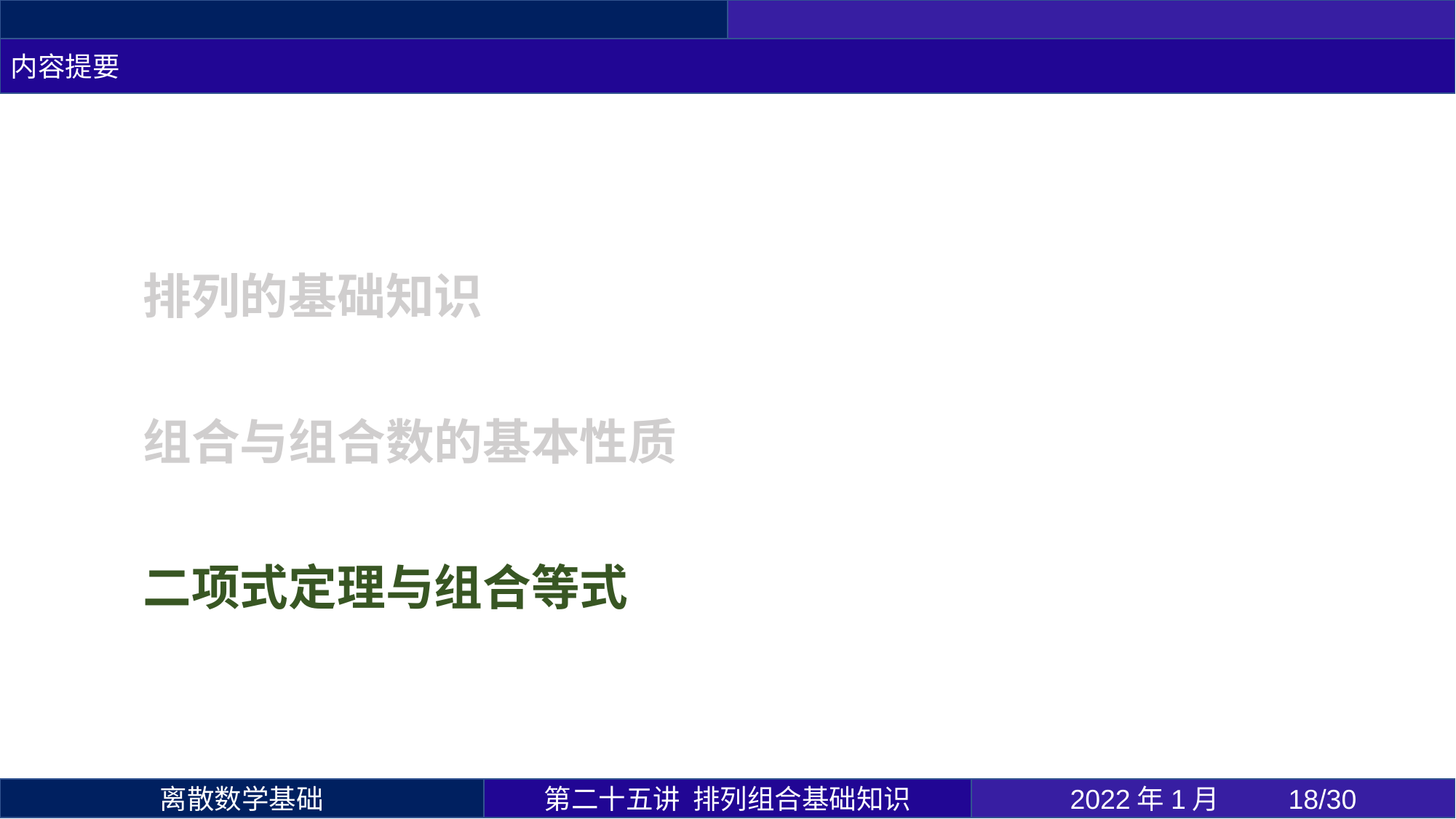

内容提要
排列的基础知识
组合与组合数的基本性质
二项式定理与组合等式
第二十五讲  排列组合基础知识
2022年1月 	18/30
离散数学基础